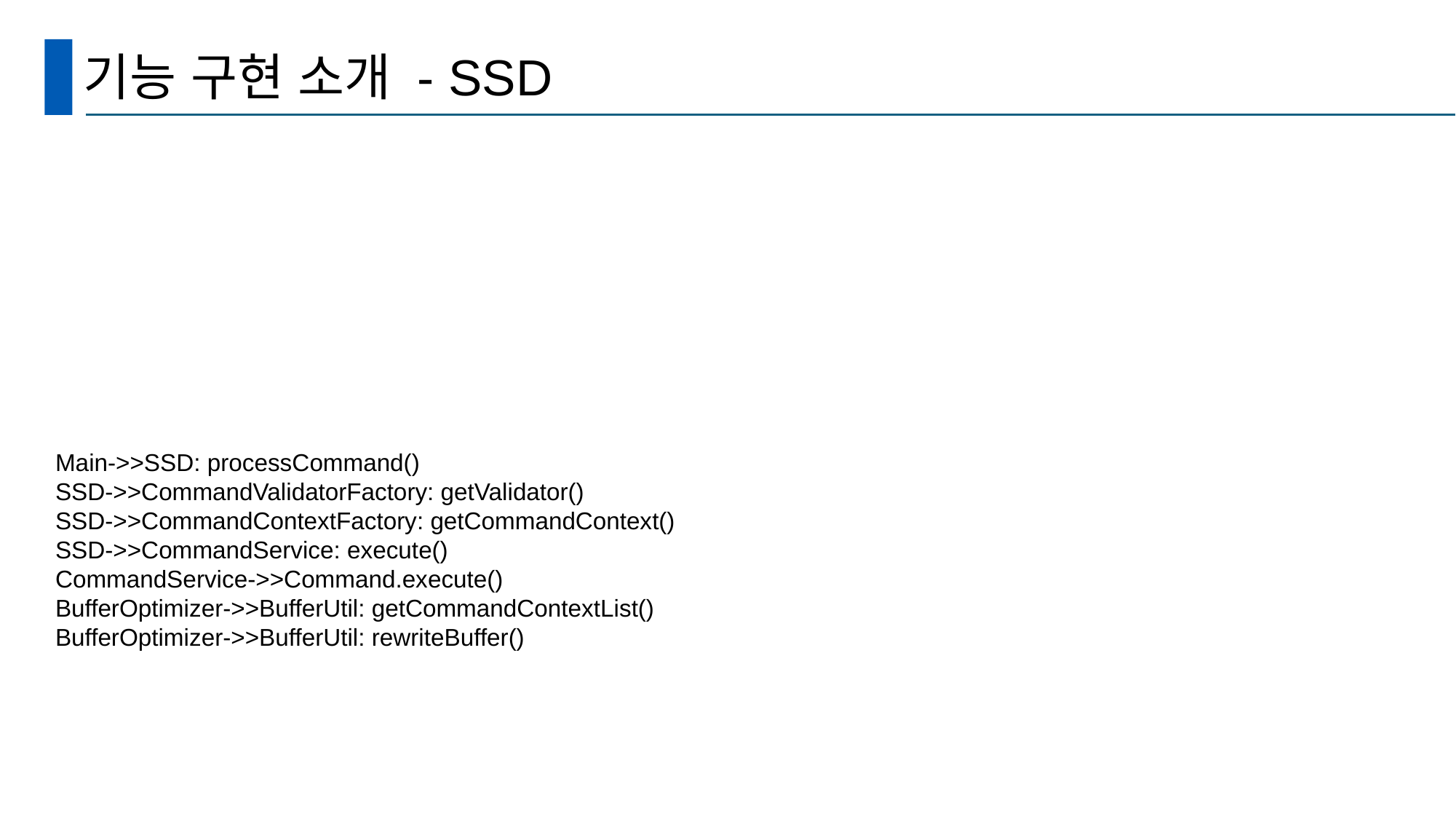

# 기능 구현 소개 - SSD
Main->>SSD: processCommand()
SSD->>CommandValidatorFactory: getValidator()
SSD->>CommandContextFactory: getCommandContext()
SSD->>CommandService: execute()
CommandService->>Command.execute()
BufferOptimizer->>BufferUtil: getCommandContextList()
BufferOptimizer->>BufferUtil: rewriteBuffer()